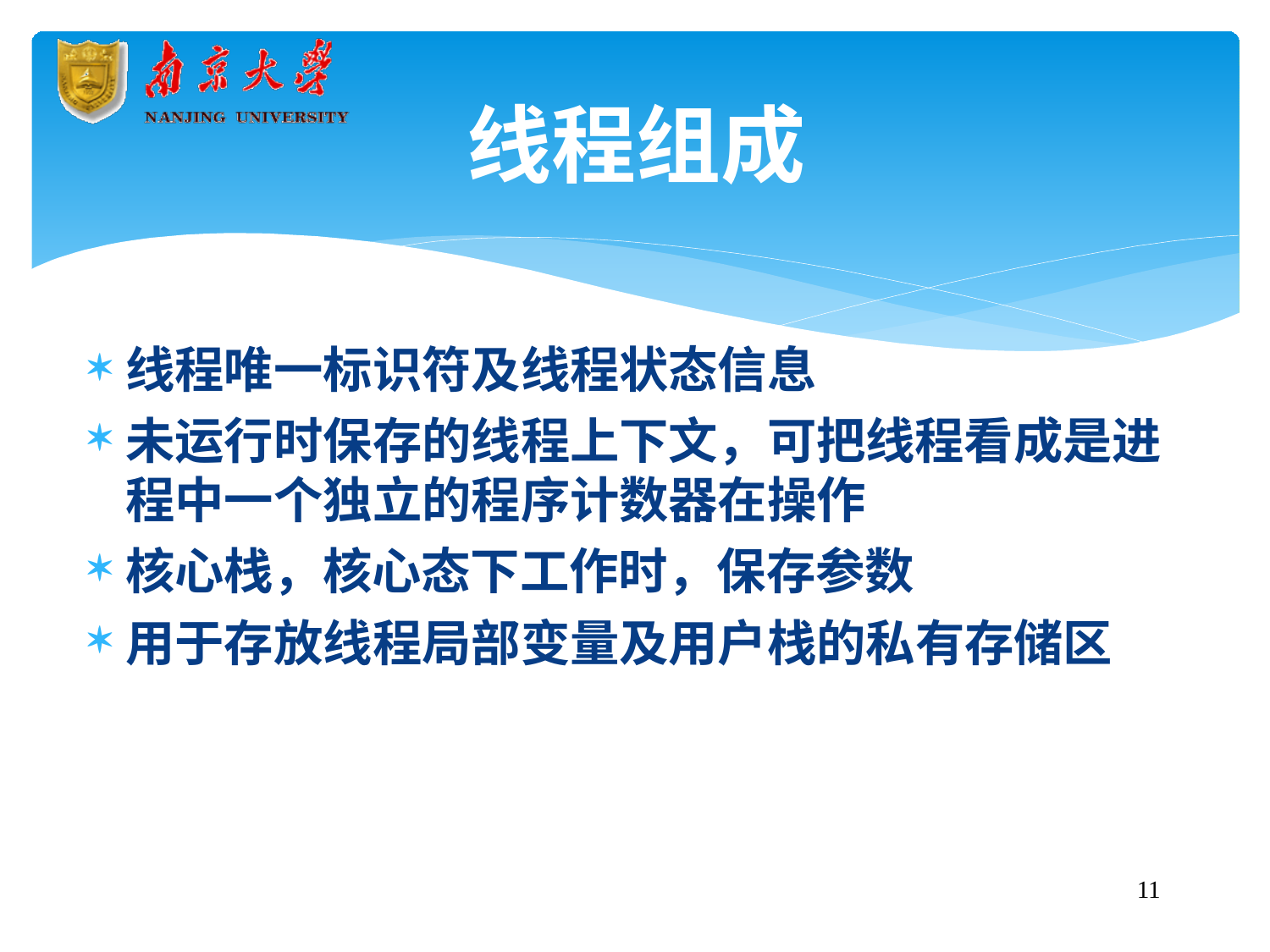

# 线程组成
线程唯一标识符及线程状态信息
未运行时保存的线程上下文，可把线程看成是进 程中一个独立的程序计数器在操作
核心栈，核心态下工作时，保存参数
用于存放线程局部变量及用户栈的私有存储区
11